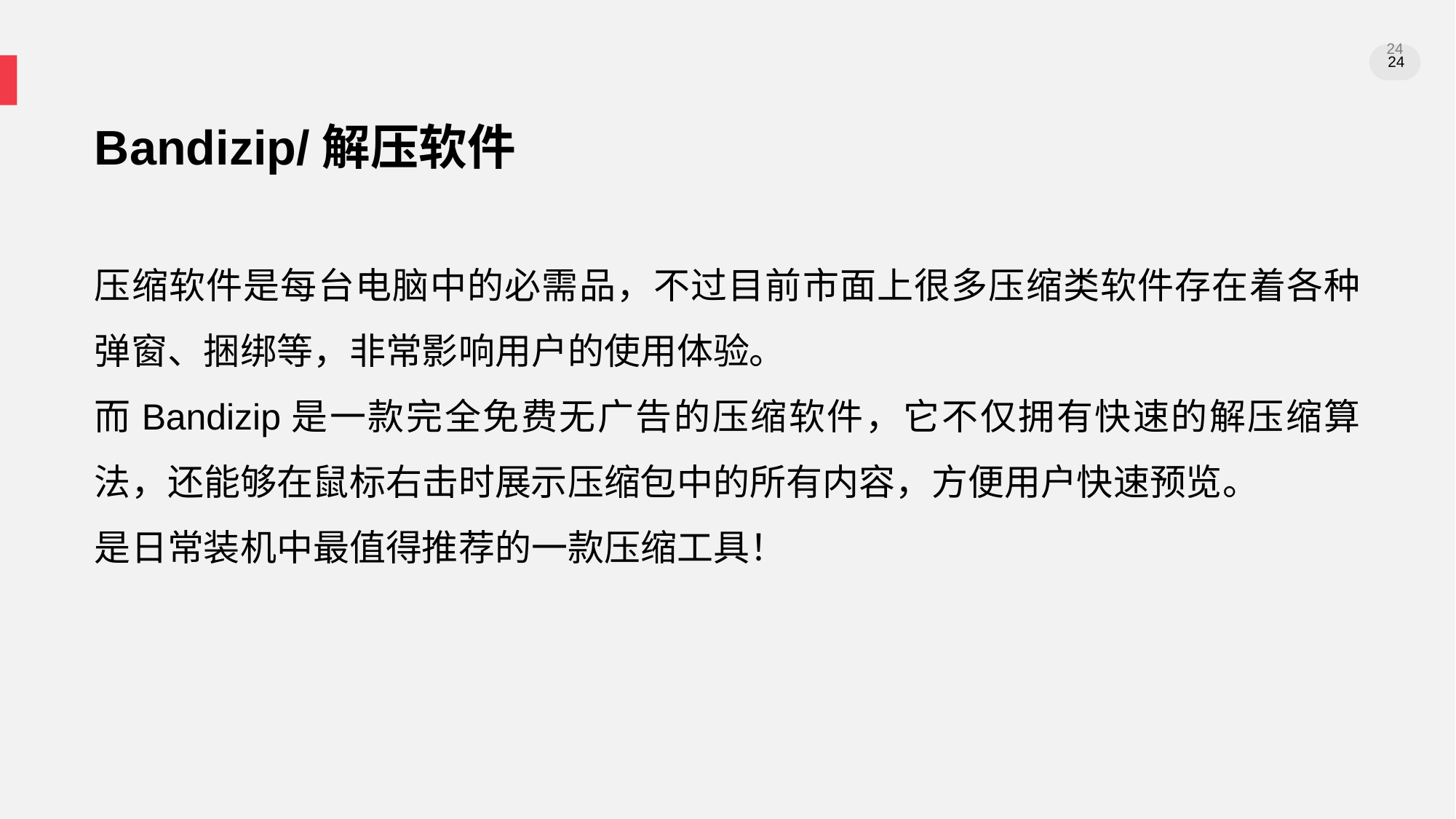

。

24
24

Bandizip/解压软件

压缩软件是每台电脑中的必需品，不过目前市面上很多压缩类软件存在着各种弹窗、捆绑等，非常影响用户的使用体验。
而Bandizip是一款完全免费无广告的压缩软件，它不仅拥有快速的解压缩算法，还能够在鼠标右击时展示压缩包中的所有内容，方便用户快速预览。
是日常装机中最值得推荐的一款压缩工具！